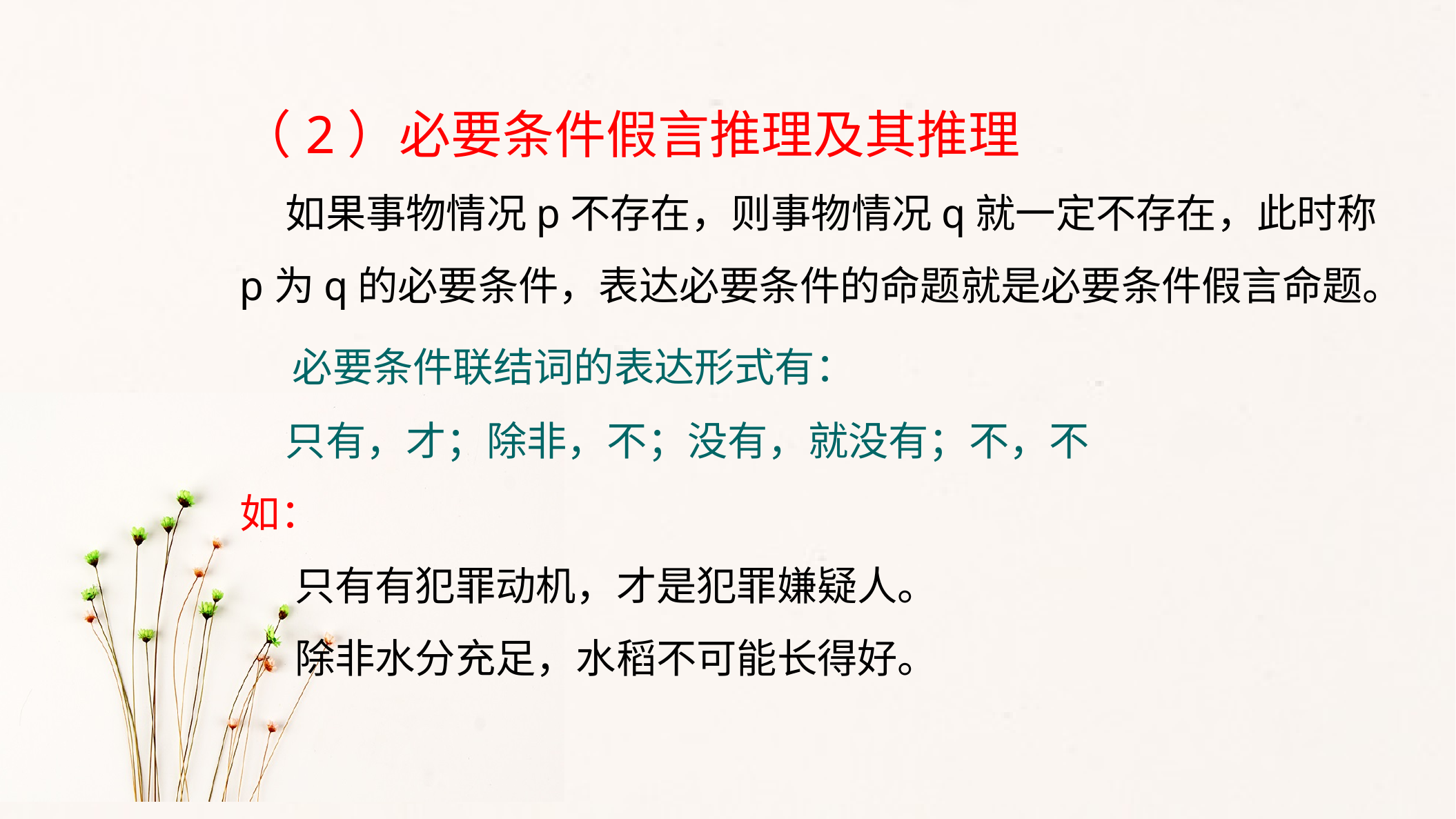

（2）必要条件假言推理及其推理
    如果事物情况p不存在，则事物情况q就一定不存在，此时称p为q的必要条件，表达必要条件的命题就是必要条件假言命题。
    必要条件联结词的表达形式有：
    只有，才；除非，不；没有，就没有；不，不
如：
     只有有犯罪动机，才是犯罪嫌疑人。
     除非水分充足，水稻不可能长得好。